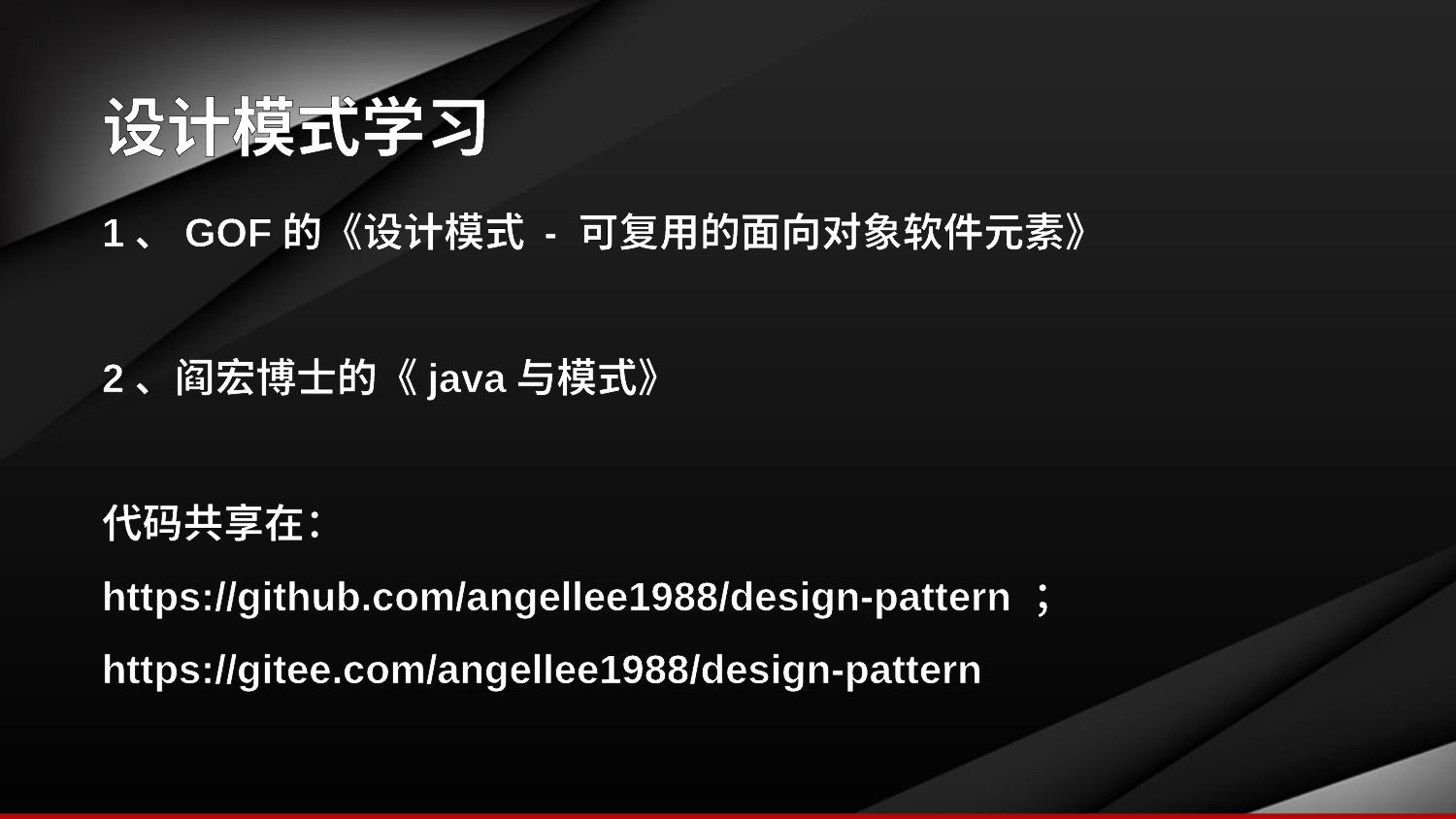

设计模式学习
1、GOF的《设计模式 - 可复用的面向对象软件元素》

2、阎宏博士的《java与模式》

代码共享在：
https://github.com/angellee1988/design-pattern ；
https://gitee.com/angellee1988/design-pattern